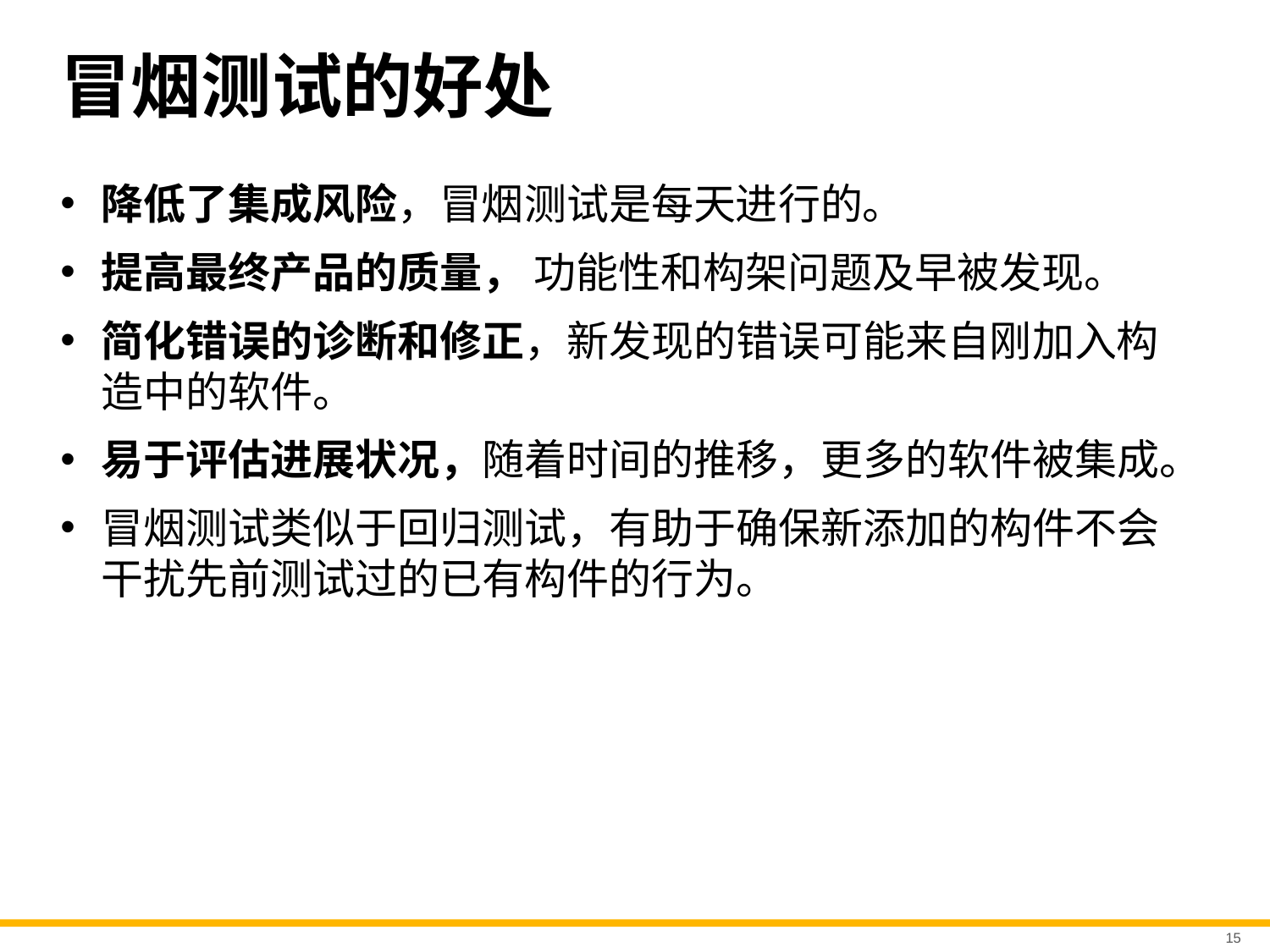

# 冒烟测试的好处
降低了集成风险，冒烟测试是每天进行的。
提高最终产品的质量， 功能性和构架问题及早被发现。
简化错误的诊断和修正，新发现的错误可能来自刚加入构造中的软件。
易于评估进展状况，随着时间的推移，更多的软件被集成。
冒烟测试类似于回归测试，有助于确保新添加的构件不会干扰先前测试过的已有构件的行为。
15